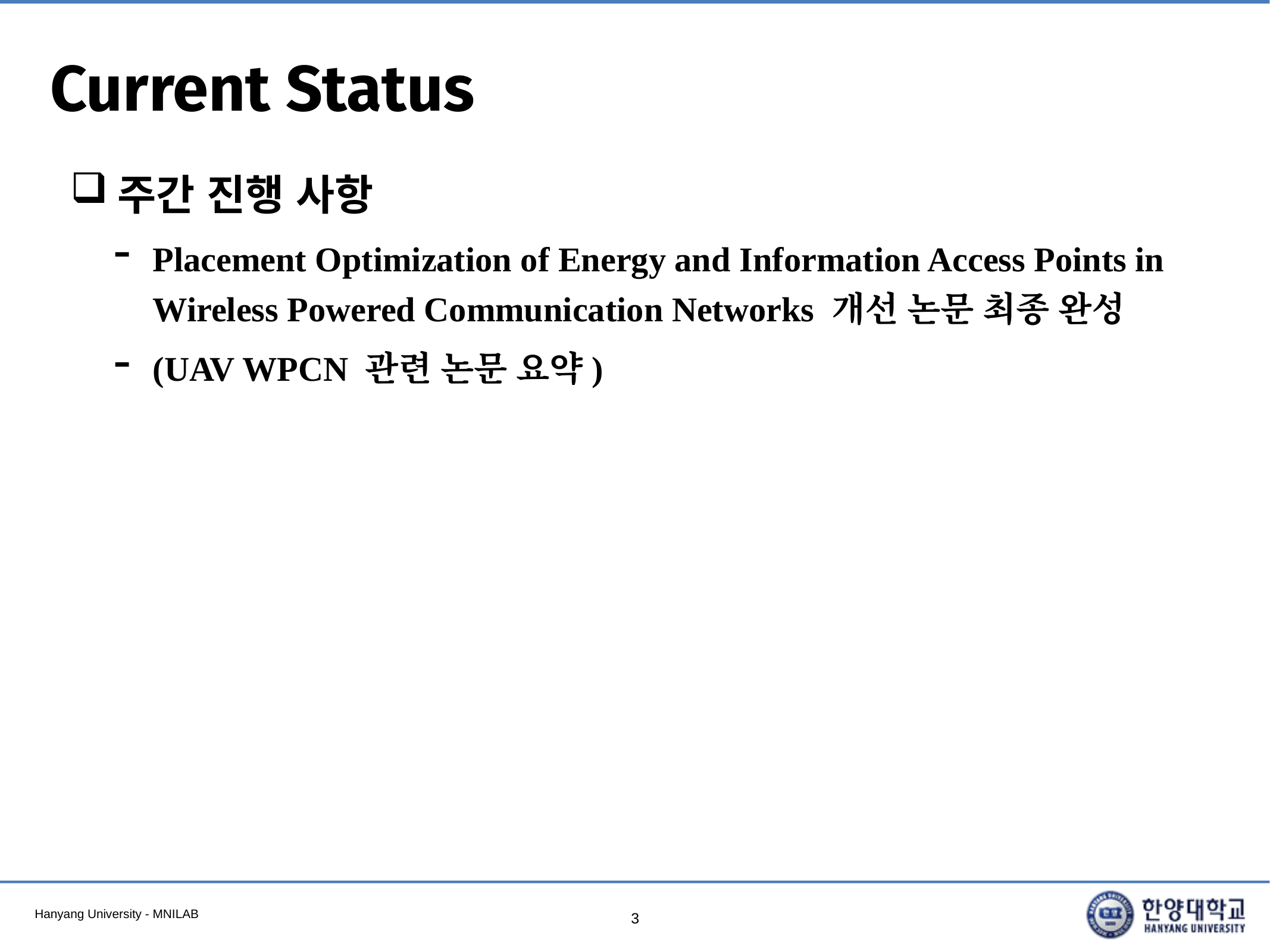

# Current Status
주간 진행 사항
Placement Optimization of Energy and Information Access Points in Wireless Powered Communication Networks 개선 논문 최종 완성
(UAV WPCN 관련 논문 요약)
3